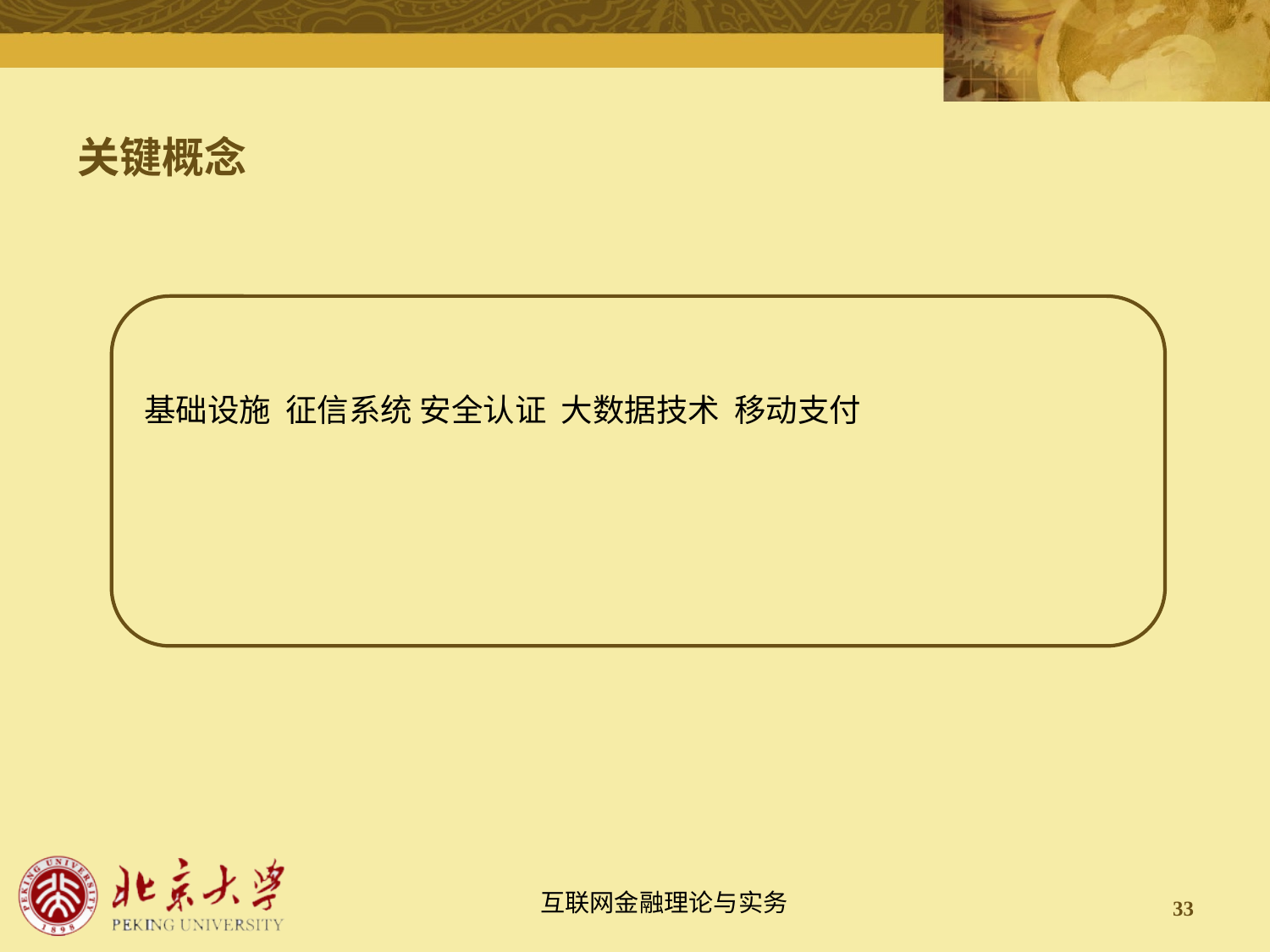

# 关键概念

基础设施  征信系统 安全认证  大数据技术  移动支付
33